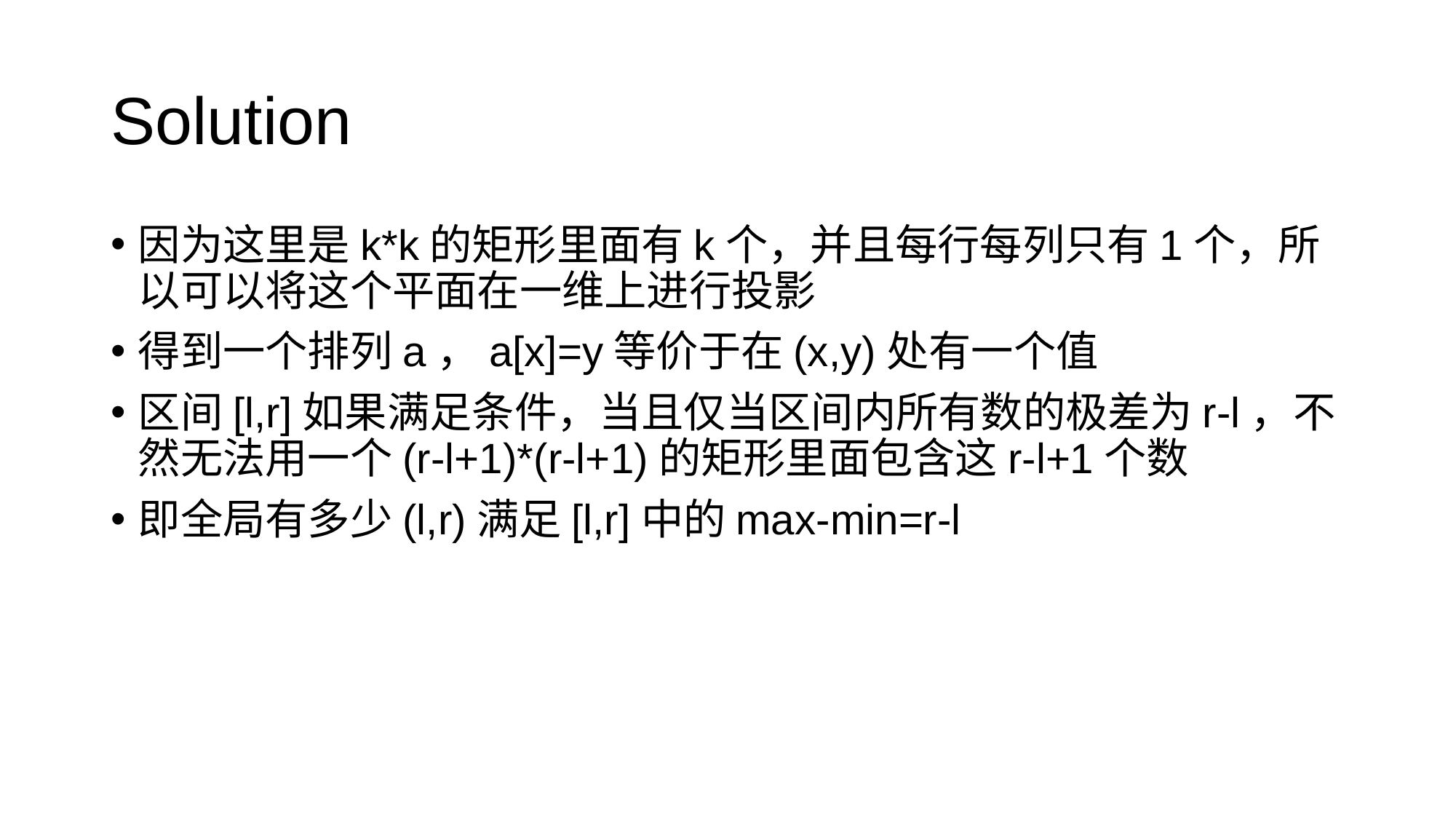

# Solution
因为这里是k*k的矩形里面有k个，并且每行每列只有1个，所以可以将这个平面在一维上进行投影
得到一个排列a，a[x]=y等价于在(x,y)处有一个值
区间[l,r]如果满足条件，当且仅当区间内所有数的极差为r-l，不然无法用一个(r-l+1)*(r-l+1)的矩形里面包含这r-l+1个数
即全局有多少(l,r)满足[l,r]中的max-min=r-l